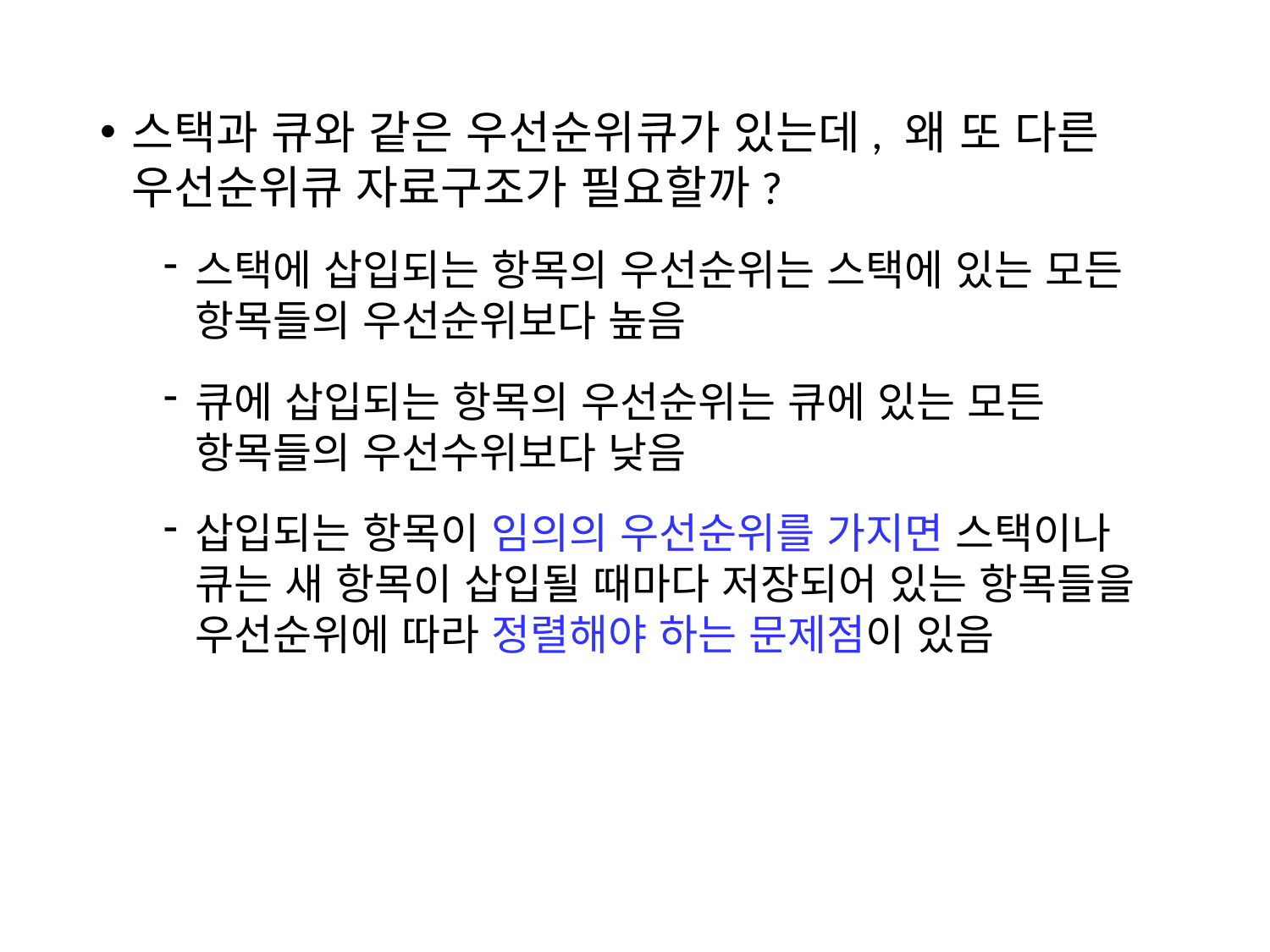

스택과 큐와 같은 우선순위큐가 있는데, 왜 또 다른 우선순위큐 자료구조가 필요할까?
스택에 삽입되는 항목의 우선순위는 스택에 있는 모든 항목들의 우선순위보다 높음
큐에 삽입되는 항목의 우선순위는 큐에 있는 모든 항목들의 우선수위보다 낮음
삽입되는 항목이 임의의 우선순위를 가지면 스택이나 큐는 새 항목이 삽입될 때마다 저장되어 있는 항목들을 우선순위에 따라 정렬해야 하는 문제점이 있음